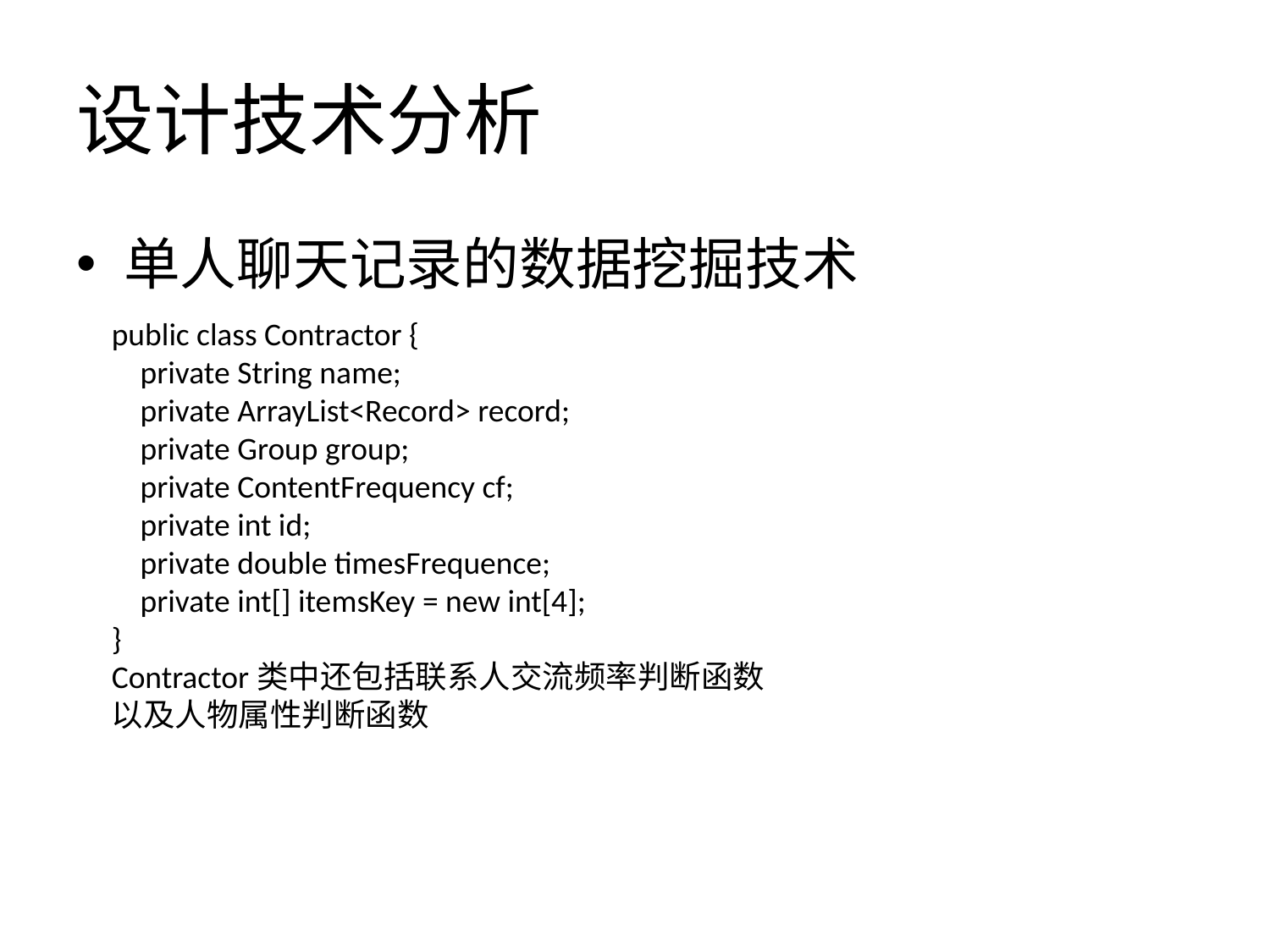

# 设计技术分析
单人聊天记录的数据挖掘技术

public class Contractor {
    private String name;
    private ArrayList<Record> record;
    private Group group;
    private ContentFrequency cf;
    private int id;
    private double timesFrequence;
    private int[] itemsKey = new int[4];
}
Contractor类中还包括联系人交流频率判断函数
以及人物属性判断函数